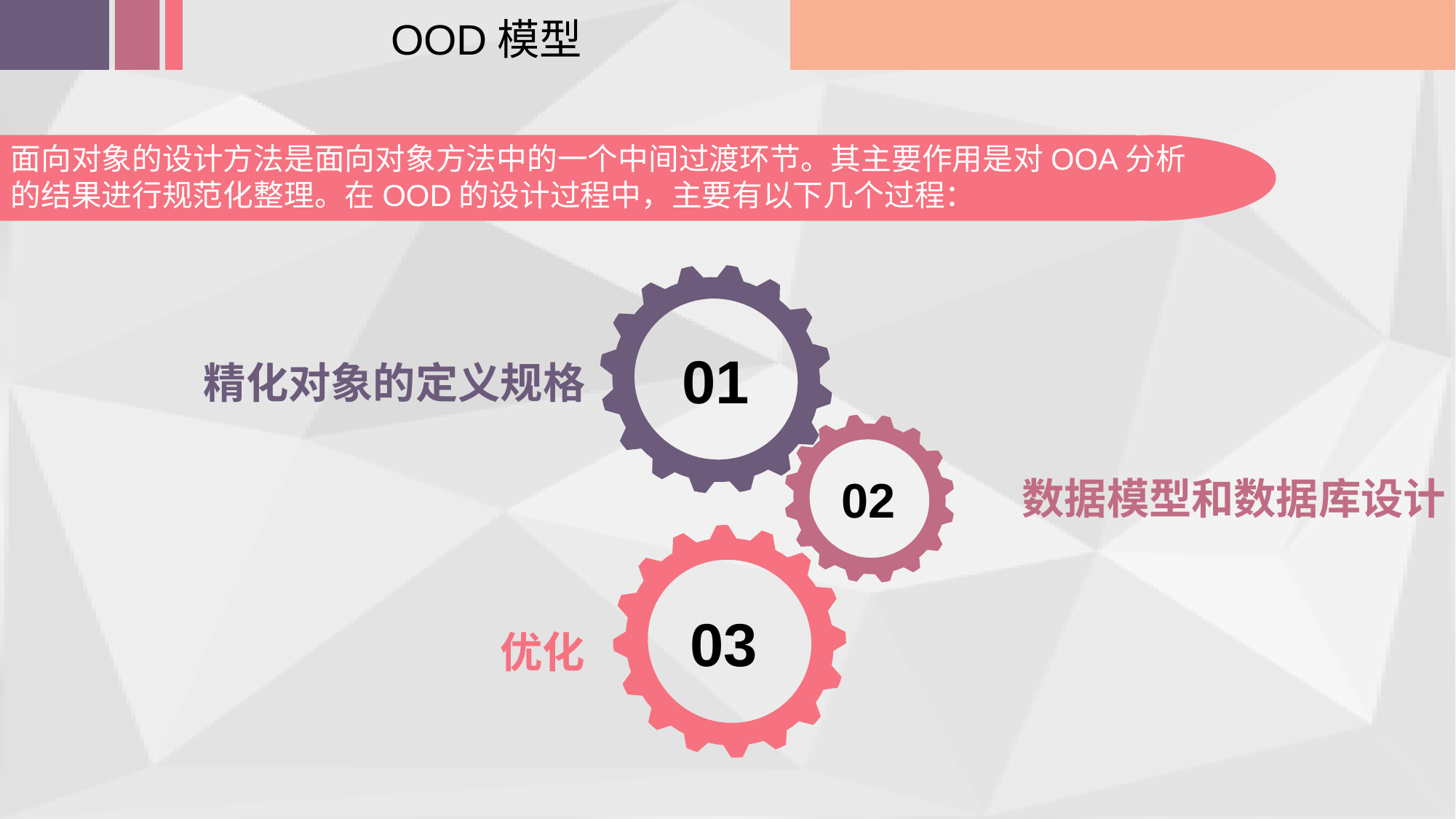

OOD模型
面向对象的设计方法是面向对象方法中的一个中间过渡环节。其主要作用是对OOA分析的结果进行规范化整理。在OOD的设计过程中，主要有以下几个过程：

01
精化对象的定义规格

02
    数据模型和数据库设计

03
  优化